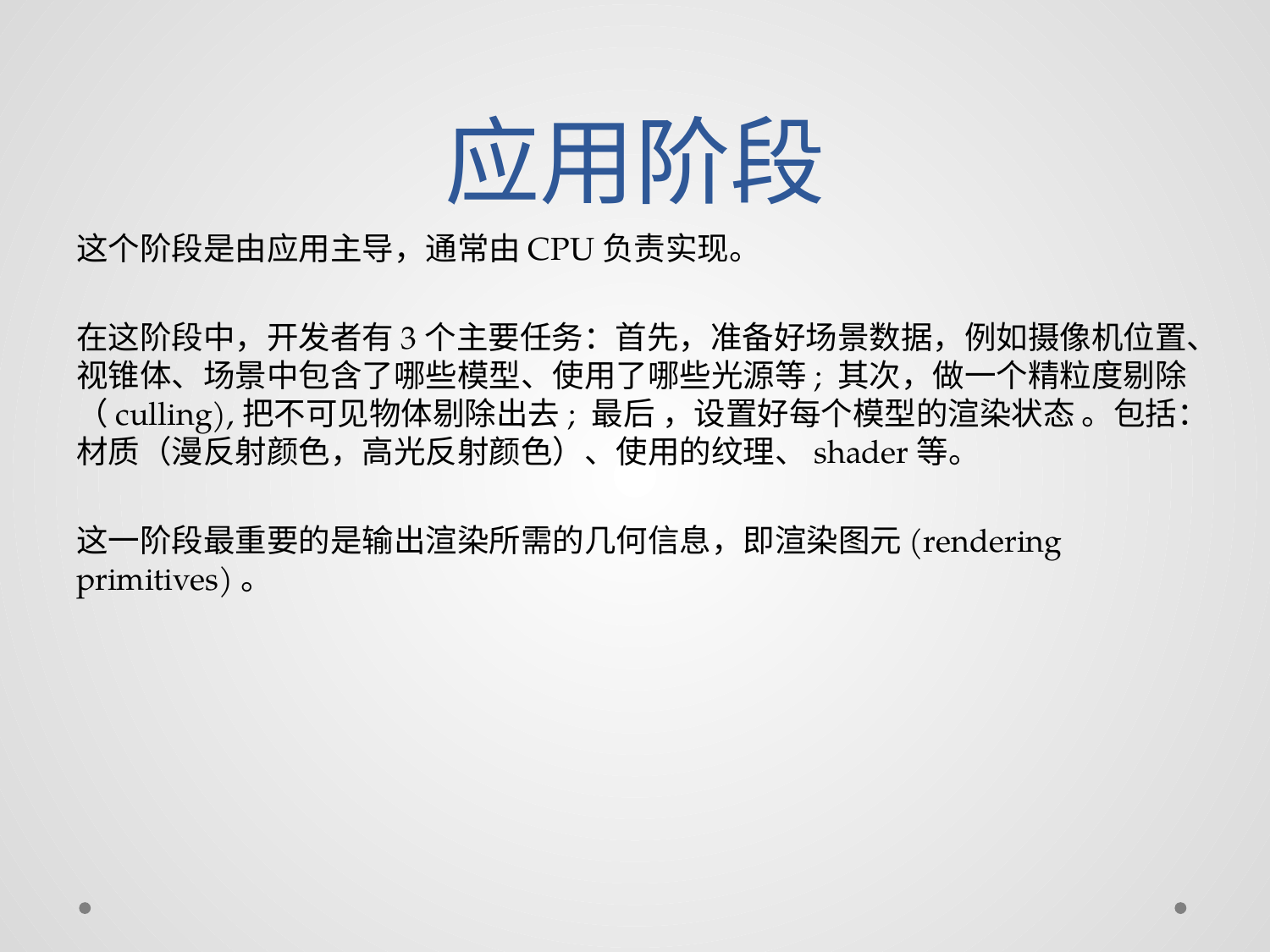

# 应用阶段
这个阶段是由应用主导，通常由CPU负责实现。

在这阶段中，开发者有3个主要任务：首先，准备好场景数据，例如摄像机位置、视锥体、场景中包含了哪些模型、使用了哪些光源等; 其次，做一个精粒度剔除（culling),把不可见物体剔除出去; 最后 ，设置好每个模型的渲染状态 。包括：材质（漫反射颜色，高光反射颜色）、使用的纹理、shader等。

这一阶段最重要的是输出渲染所需的几何信息，即渲染图元(rendering primitives)。